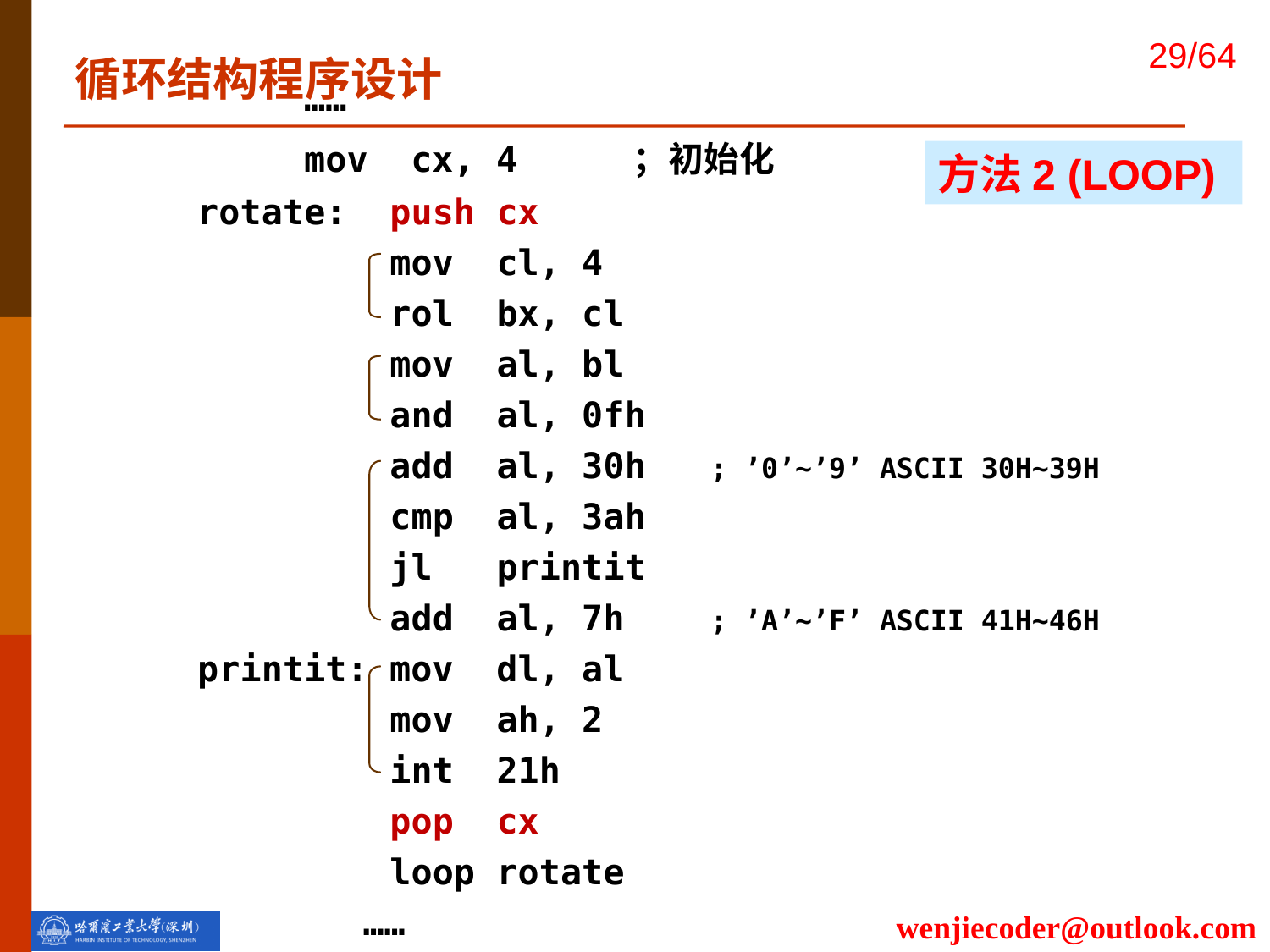

循环结构程序设计
         ……
         mov  cx, 4     ；初始化
rotate:  push cx
         mov  cl, 4
         rol  bx, cl
         mov  al, bl
         and  al, 0fh
         add  al, 30h   ; ’0’~’9’ ASCII 30H~39H
         cmp  al, 3ah
         jl   printit
         add  al, 7h    ; ’A’~’F’ ASCII 41H~46H
printit: mov  dl, al
         mov  ah, 2
         int  21h
         pop  cx
         loop rotate
                 ……
方法2 (LOOP)